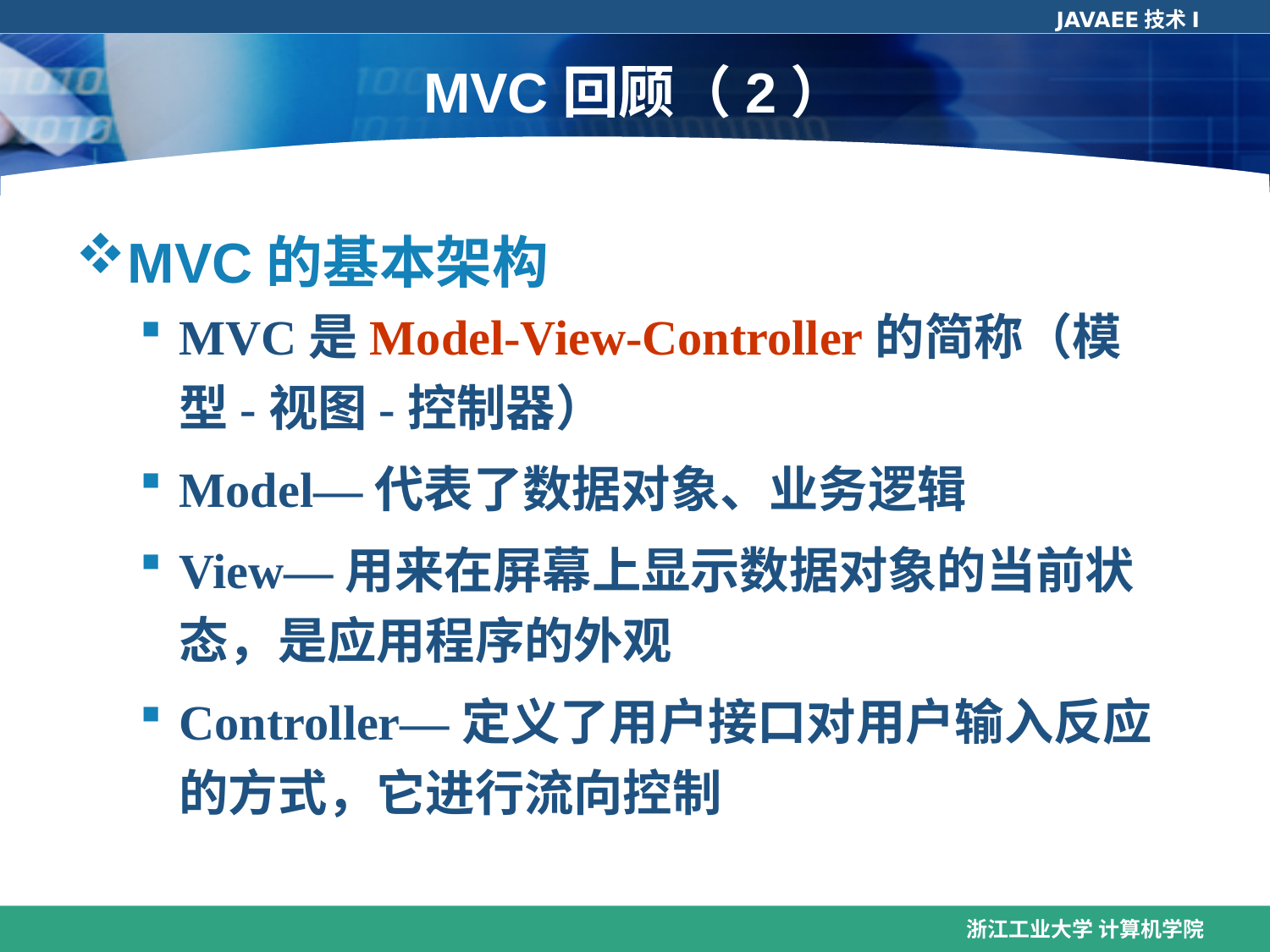

# MVC回顾（2）
MVC的基本架构
MVC是Model-View-Controller的简称（模型-视图-控制器）
Model—代表了数据对象、业务逻辑
View—用来在屏幕上显示数据对象的当前状态，是应用程序的外观
Controller—定义了用户接口对用户输入反应的方式，它进行流向控制